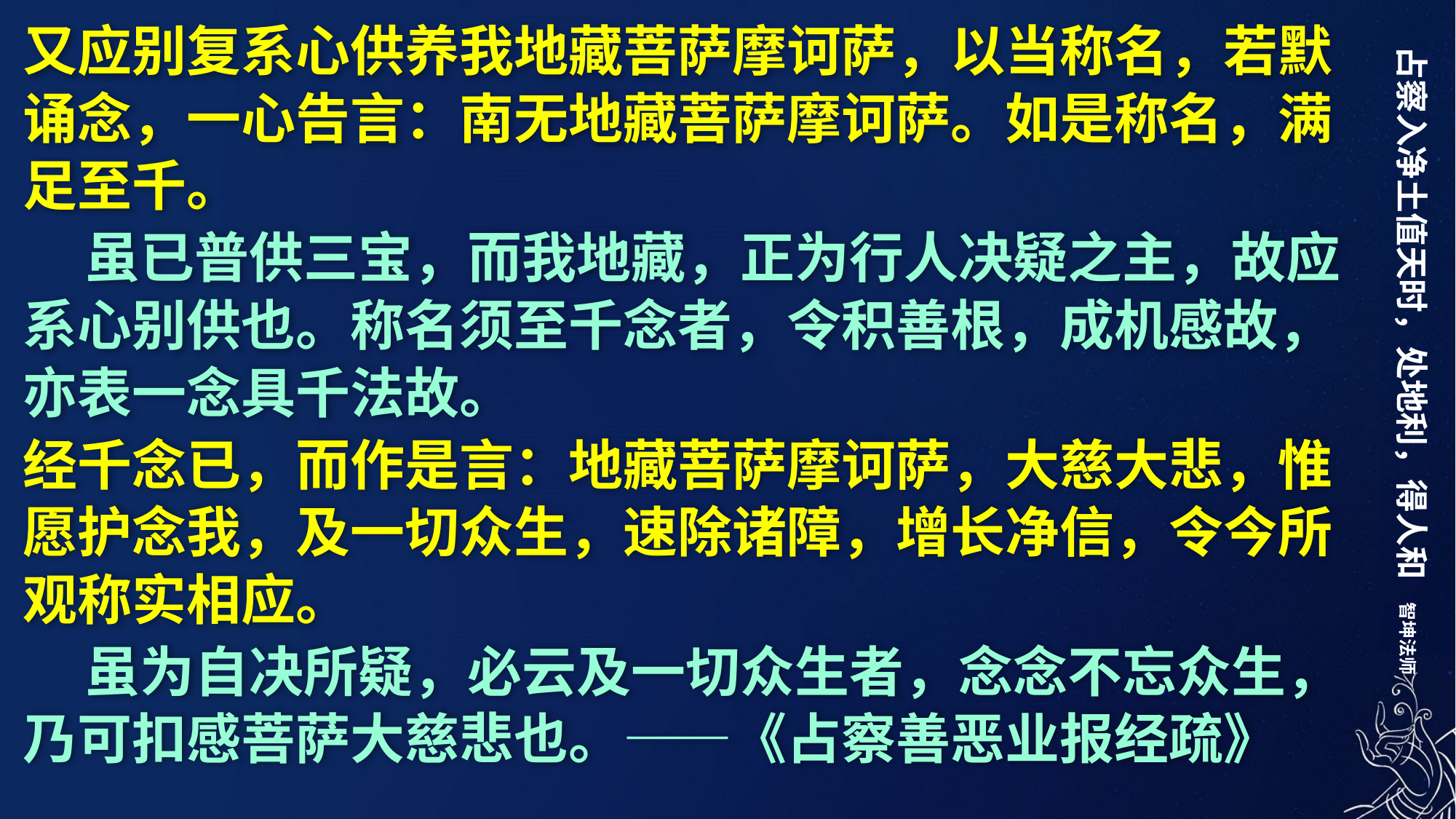

又应别复系心供养我地藏菩萨摩诃萨，以当称名，若默诵念，一心告言：南无地藏菩萨摩诃萨。如是称名，满足至千。
    虽已普供三宝，而我地藏，正为行人决疑之主，故应系心别供也。称名须至千念者，令积善根，成机感故，亦表一念具千法故。
经千念已，而作是言：地藏菩萨摩诃萨，大慈大悲，惟愿护念我，及一切众生，速除诸障，增长净信，令今所观称实相应。
    虽为自决所疑，必云及一切众生者，念念不忘众生，乃可扣感菩萨大慈悲也。——《占察善恶业报经疏》